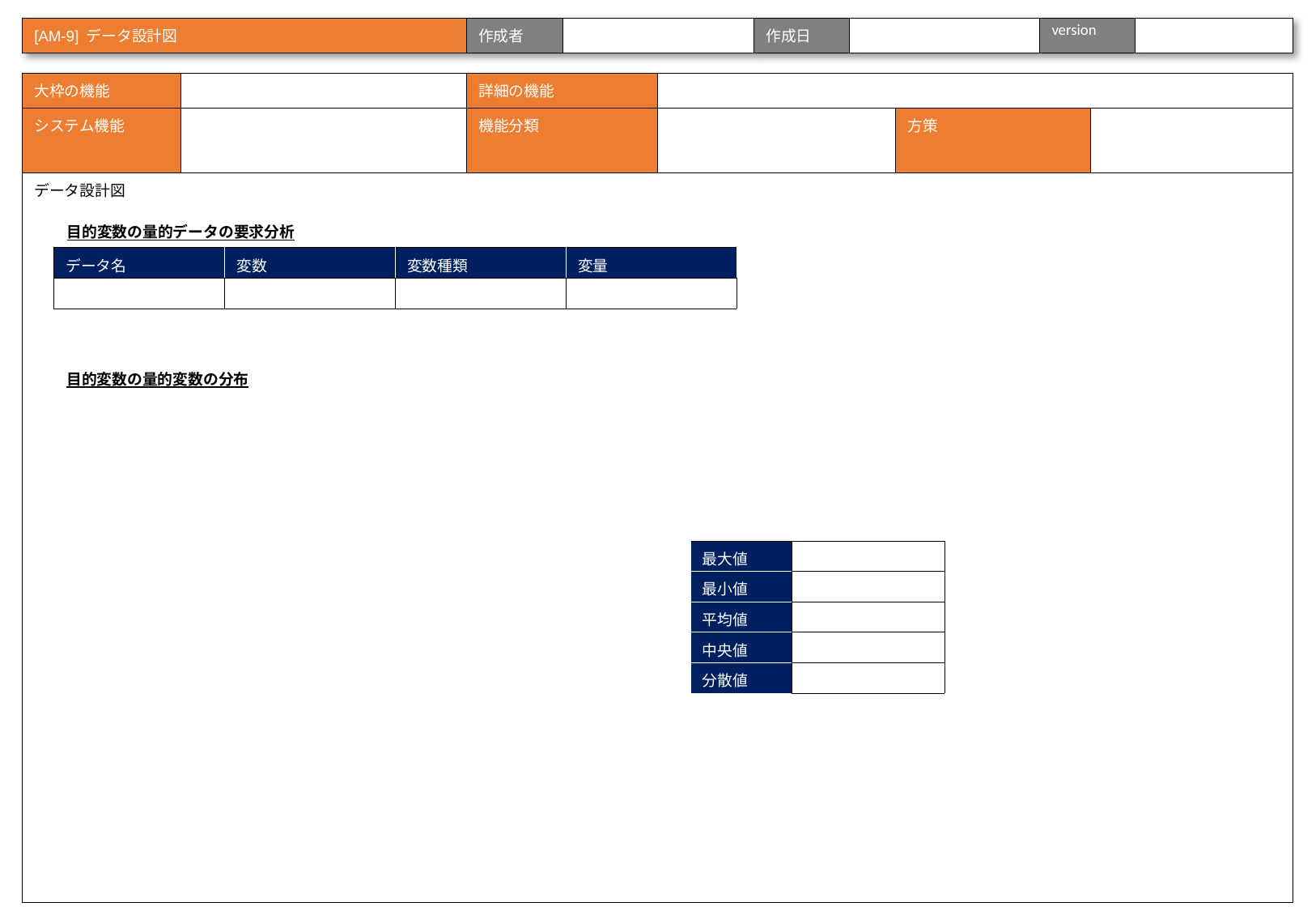

目的変数の量的データの要求分析
| データ名 | 変数 | 変数種類 | 変量 |
| --- | --- | --- | --- |
|  |  |  |  |
目的変数の量的変数の分布
| 最大値 |  |
| --- | --- |
| 最小値 |  |
| 平均値 |  |
| 中央値 |  |
| 分散値 |  |